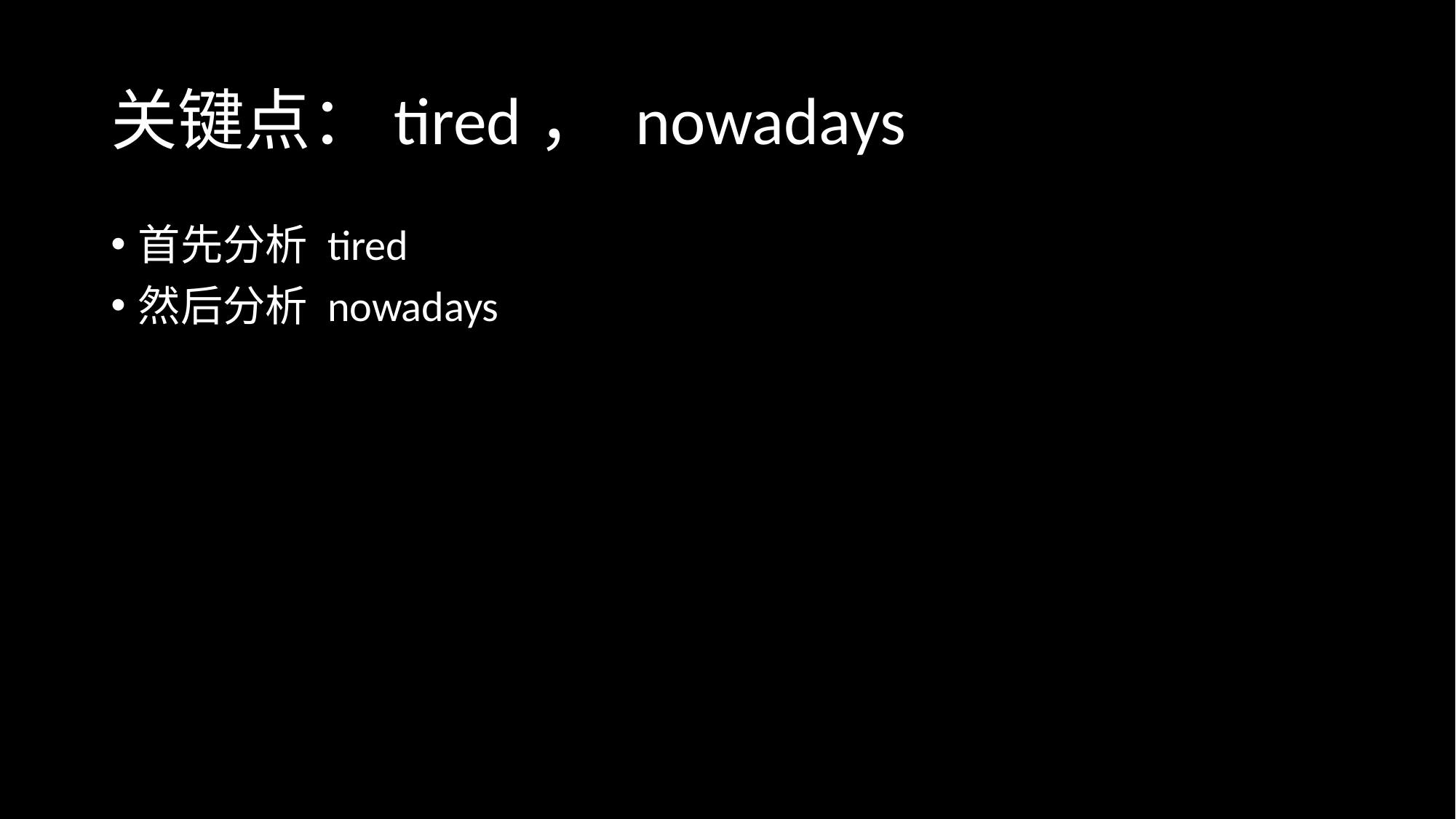

# 关键点：tired， nowadays
首先分析 tired
然后分析 nowadays